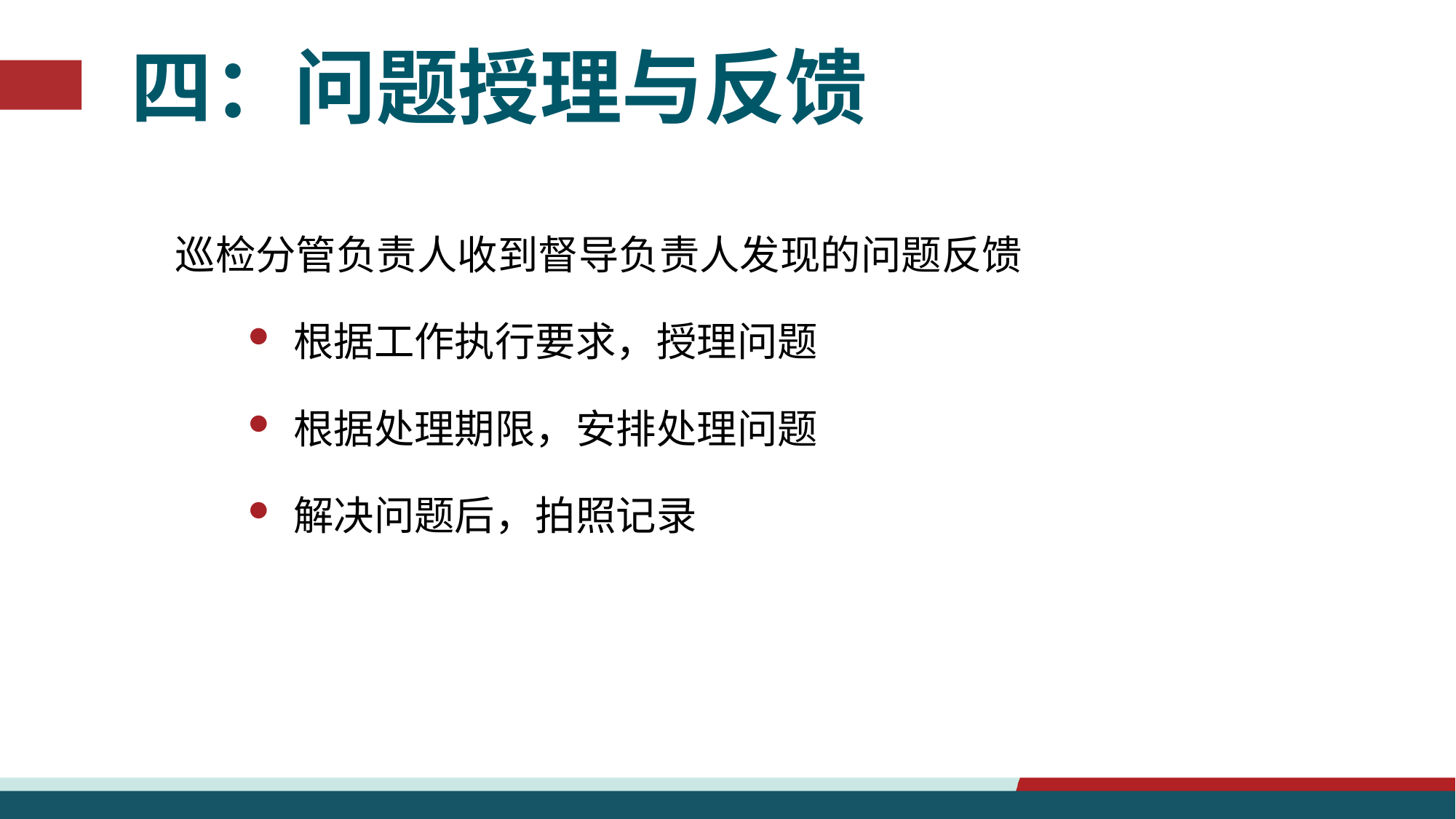

# 四：问题授理与反馈

巡检分管负责人收到督导负责人发现的问题反馈
根据工作执行要求，授理问题
根据处理期限，安排处理问题
解决问题后，拍照记录